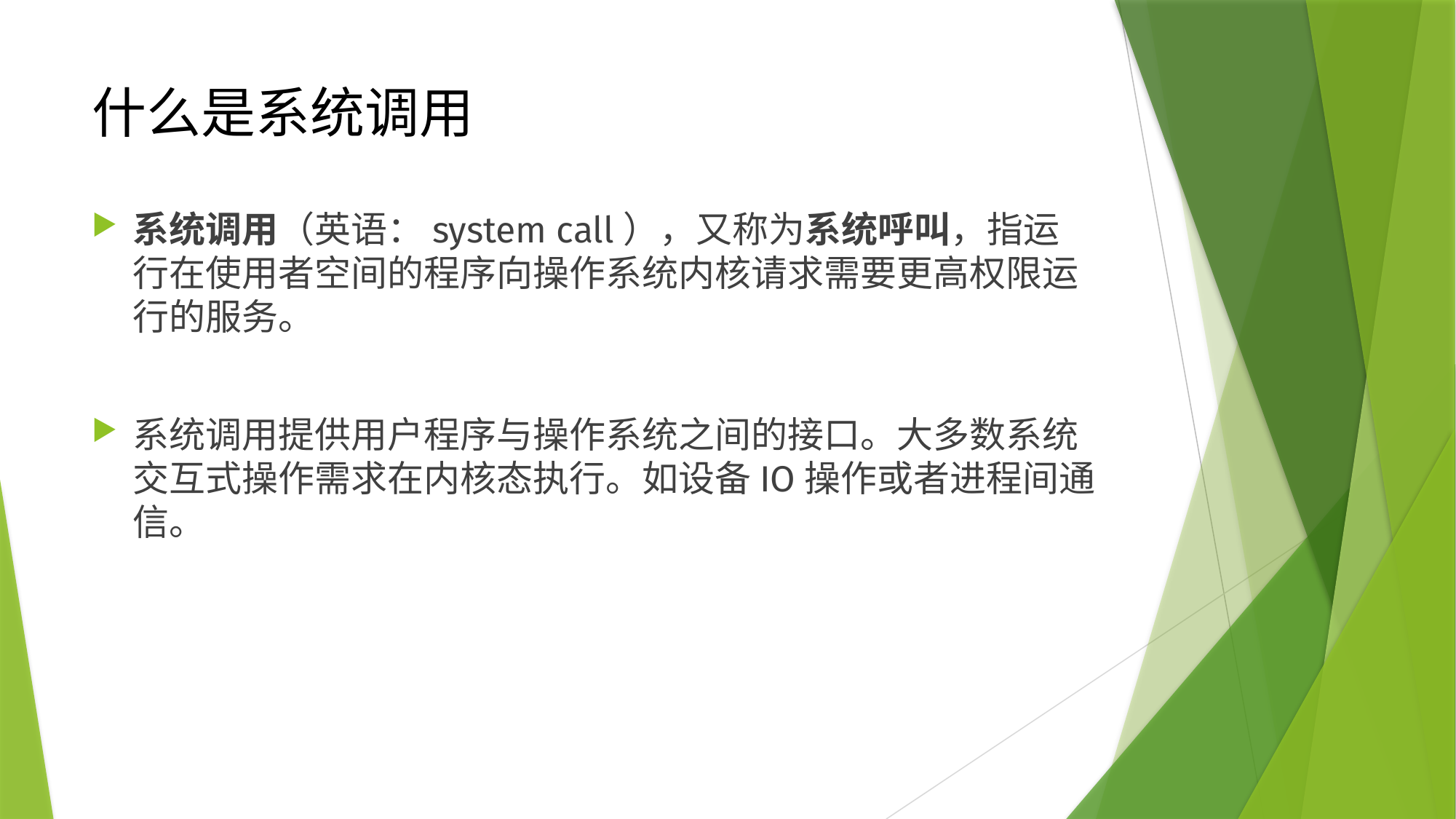

# 什么是系统调用
系统调用（英语：system call），又称为系统呼叫，指运行在使用者空间的程序向操作系统内核请求需要更高权限运行的服务。

系统调用提供用户程序与操作系统之间的接口。大多数系统交互式操作需求在内核态执行。如设备IO操作或者进程间通信。